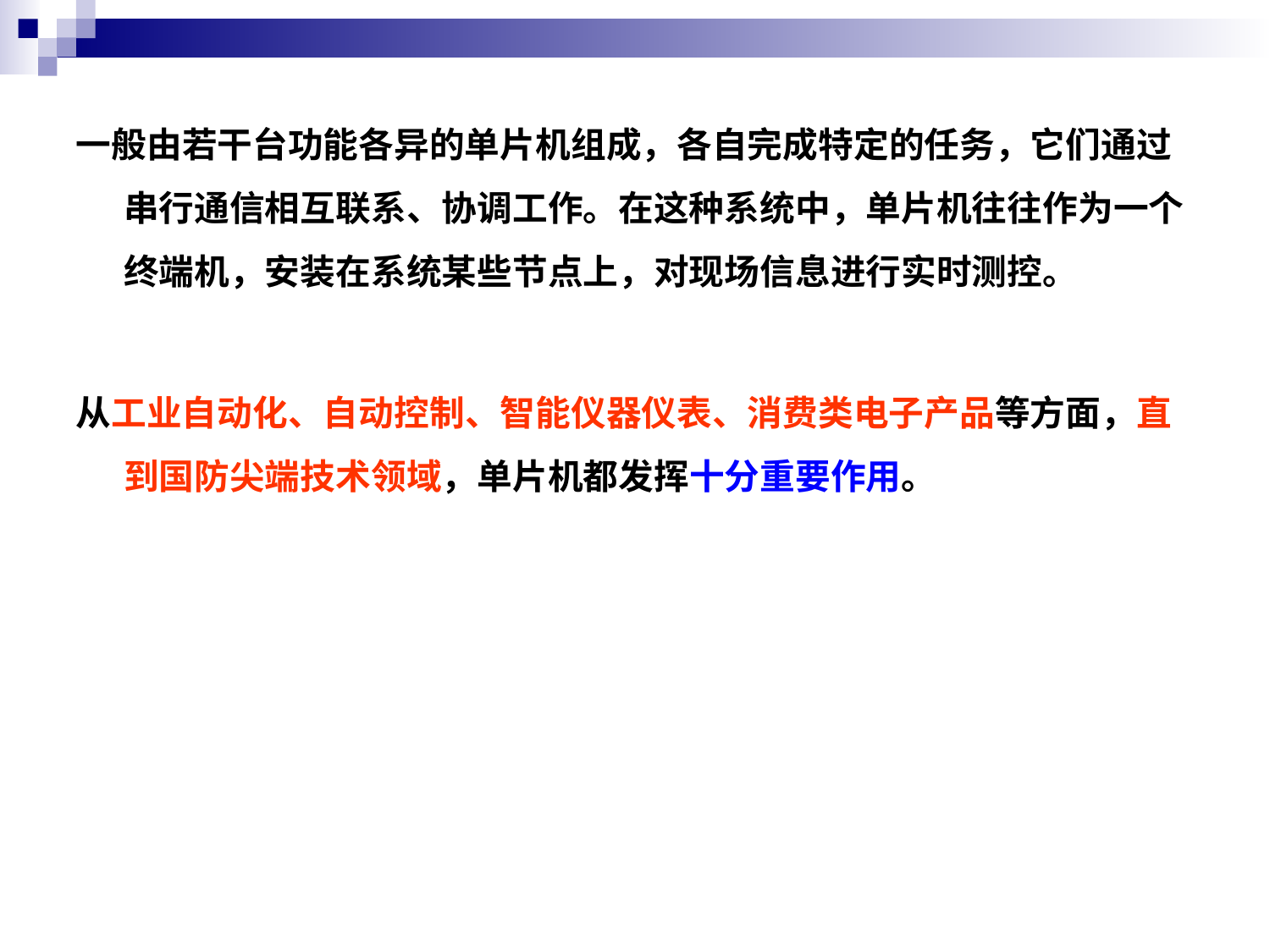

一般由若干台功能各异的单片机组成，各自完成特定的任务，它们通过串行通信相互联系、协调工作。在这种系统中，单片机往往作为一个终端机，安装在系统某些节点上，对现场信息进行实时测控。

从工业自动化、自动控制、智能仪器仪表、消费类电子产品等方面，直到国防尖端技术领域，单片机都发挥十分重要作用。